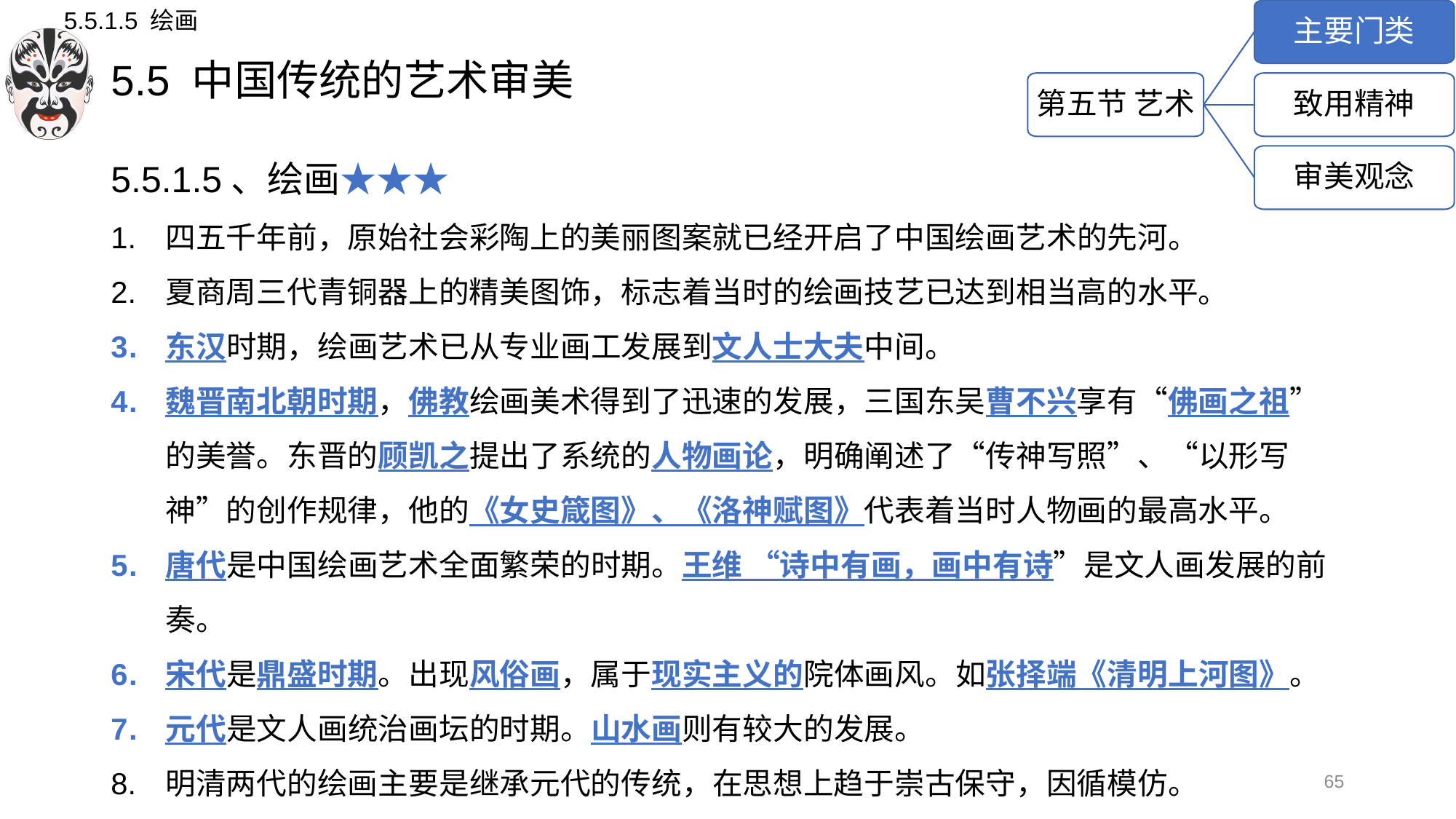

5.5.1.5 绘画
主要门类
# 5.5 中国传统的艺术审美

第五节 艺术
致用精神

5.5.1.5、绘画★★★
四五千年前，原始社会彩陶上的美丽图案就已经开启了中国绘画艺术的先河。
夏商周三代青铜器上的精美图饰，标志着当时的绘画技艺已达到相当高的水平。
东汉时期，绘画艺术已从专业画工发展到文人士大夫中间。
魏晋南北朝时期，佛教绘画美术得到了迅速的发展，三国东吴曹不兴享有“佛画之祖”的美誉。东晋的顾凯之提出了系统的人物画论，明确阐述了“传神写照”、“以形写神”的创作规律，他的《女史箴图》、《洛神赋图》代表着当时人物画的最高水平。
唐代是中国绘画艺术全面繁荣的时期。王维 “诗中有画，画中有诗”是文人画发展的前奏。
宋代是鼎盛时期。出现风俗画，属于现实主义的院体画风。如张择端《清明上河图》。
元代是文人画统治画坛的时期。山水画则有较大的发展。
明清两代的绘画主要是继承元代的传统，在思想上趋于崇古保守，因循模仿。

审美观念
65